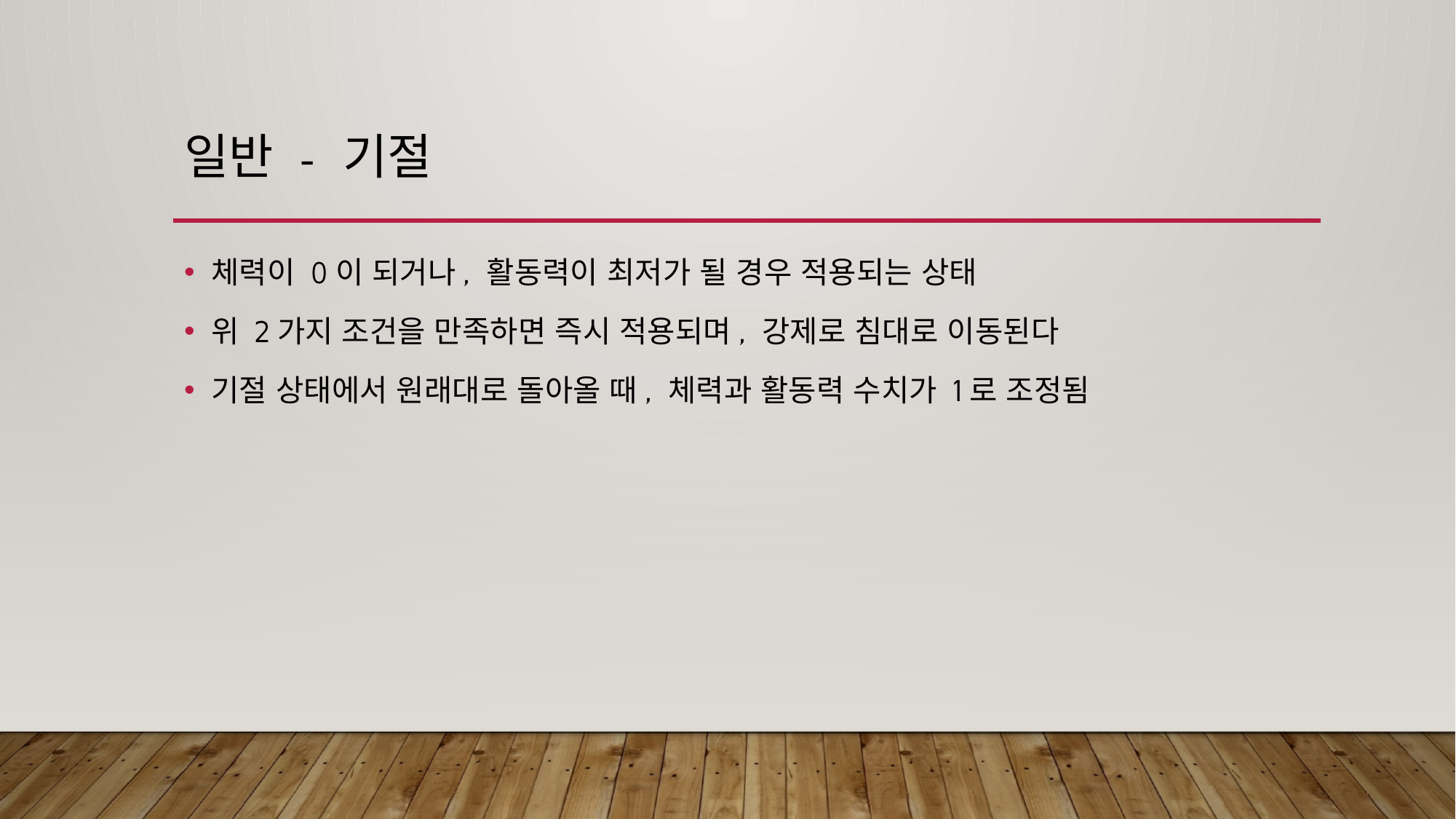

# 일반 - 기절
체력이 0이 되거나, 활동력이 최저가 될 경우 적용되는 상태
위 2가지 조건을 만족하면 즉시 적용되며, 강제로 침대로 이동된다
기절 상태에서 원래대로 돌아올 때, 체력과 활동력 수치가 1로 조정됨